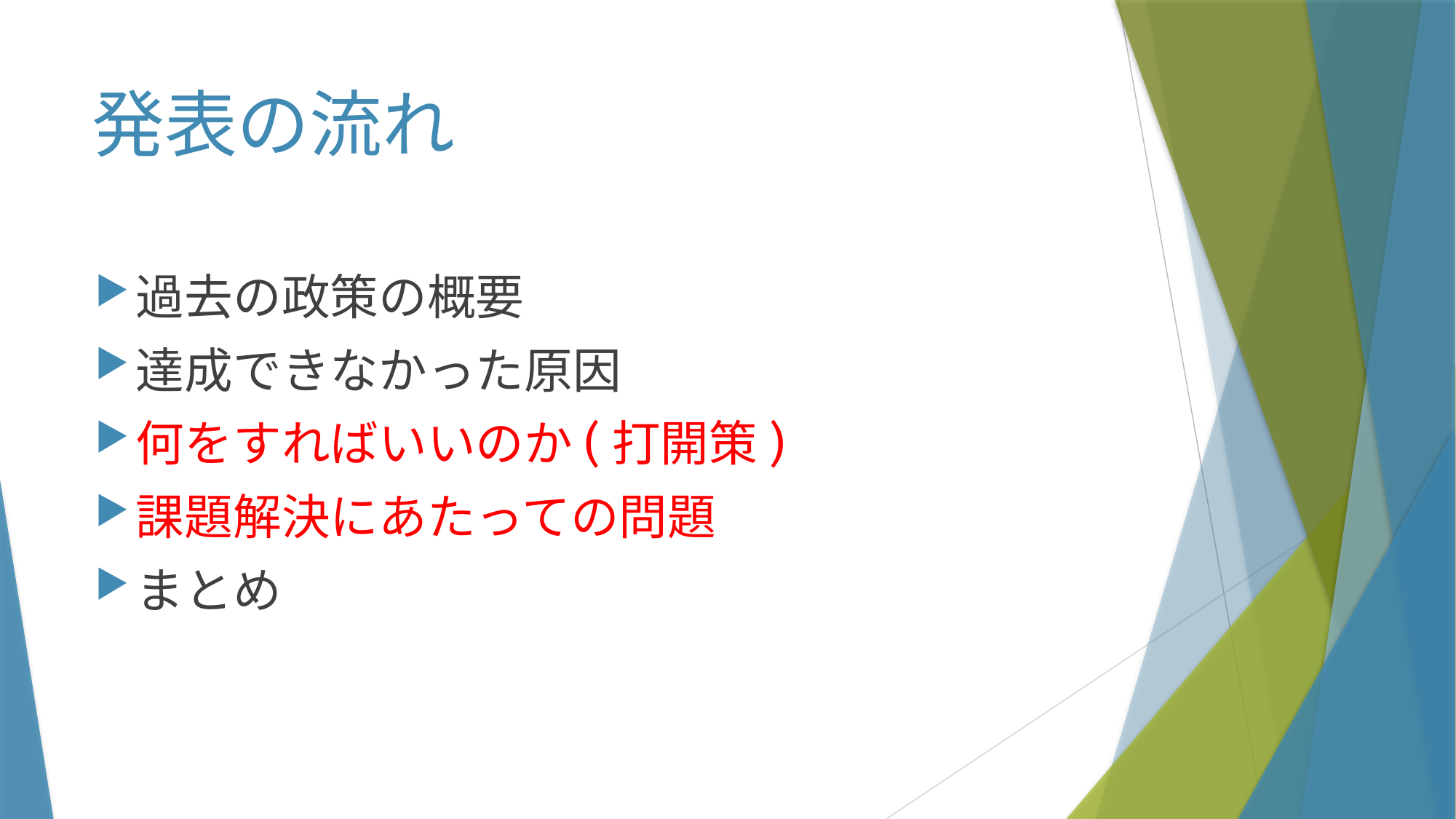

# 発表の流れ

過去の政策の概要
達成できなかった原因
何をすればいいのか(打開策)
課題解決にあたっての問題
まとめ